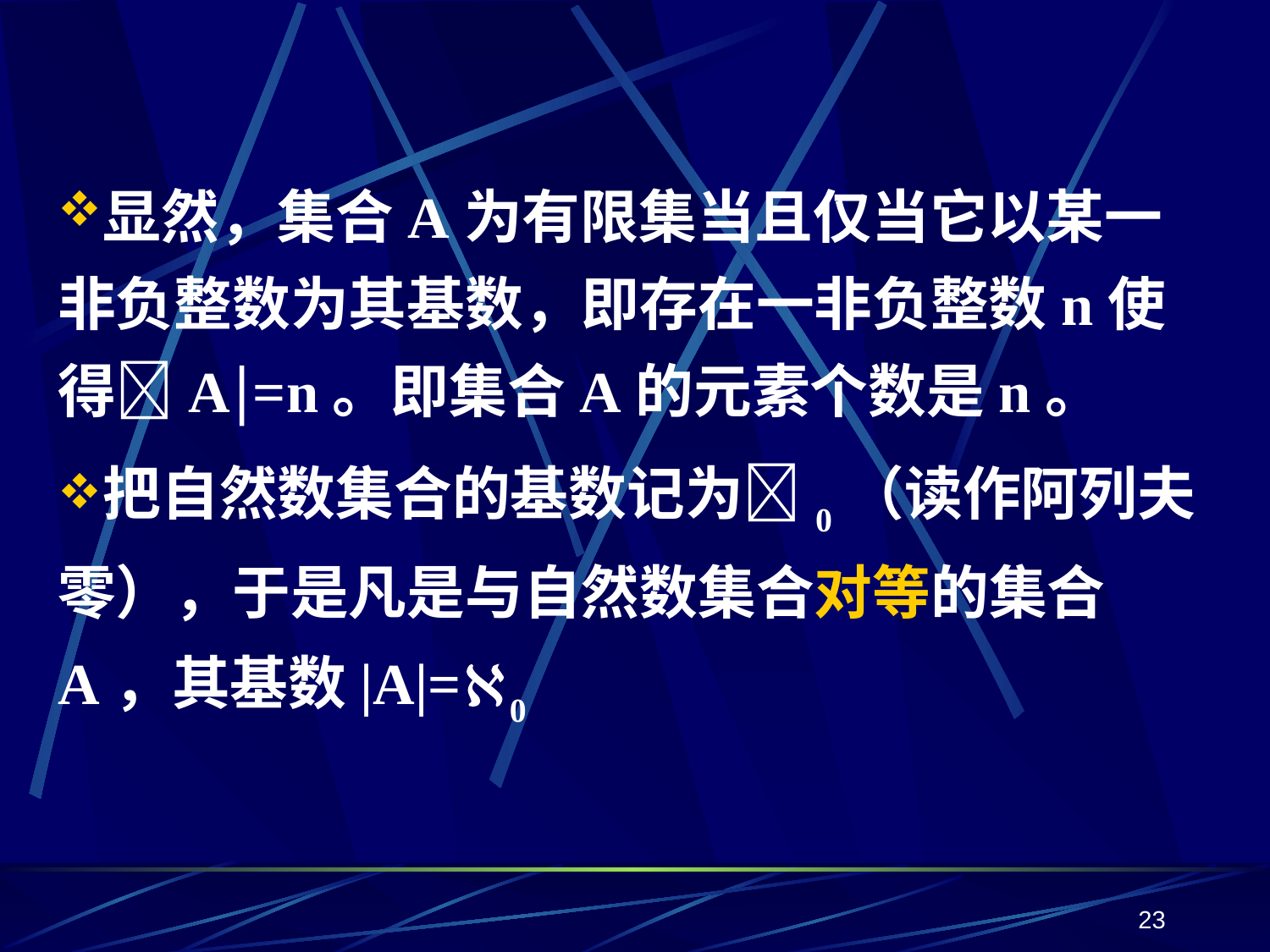

显然，集合A为有限集当且仅当它以某一非负整数为其基数，即存在一非负整数n使得|A|=n。即集合A的元素个数是n。
把自然数集合的基数记为ℵ0（读作阿列夫零），于是凡是与自然数集合对等的集合A，其基数|A|=ℵ0

23